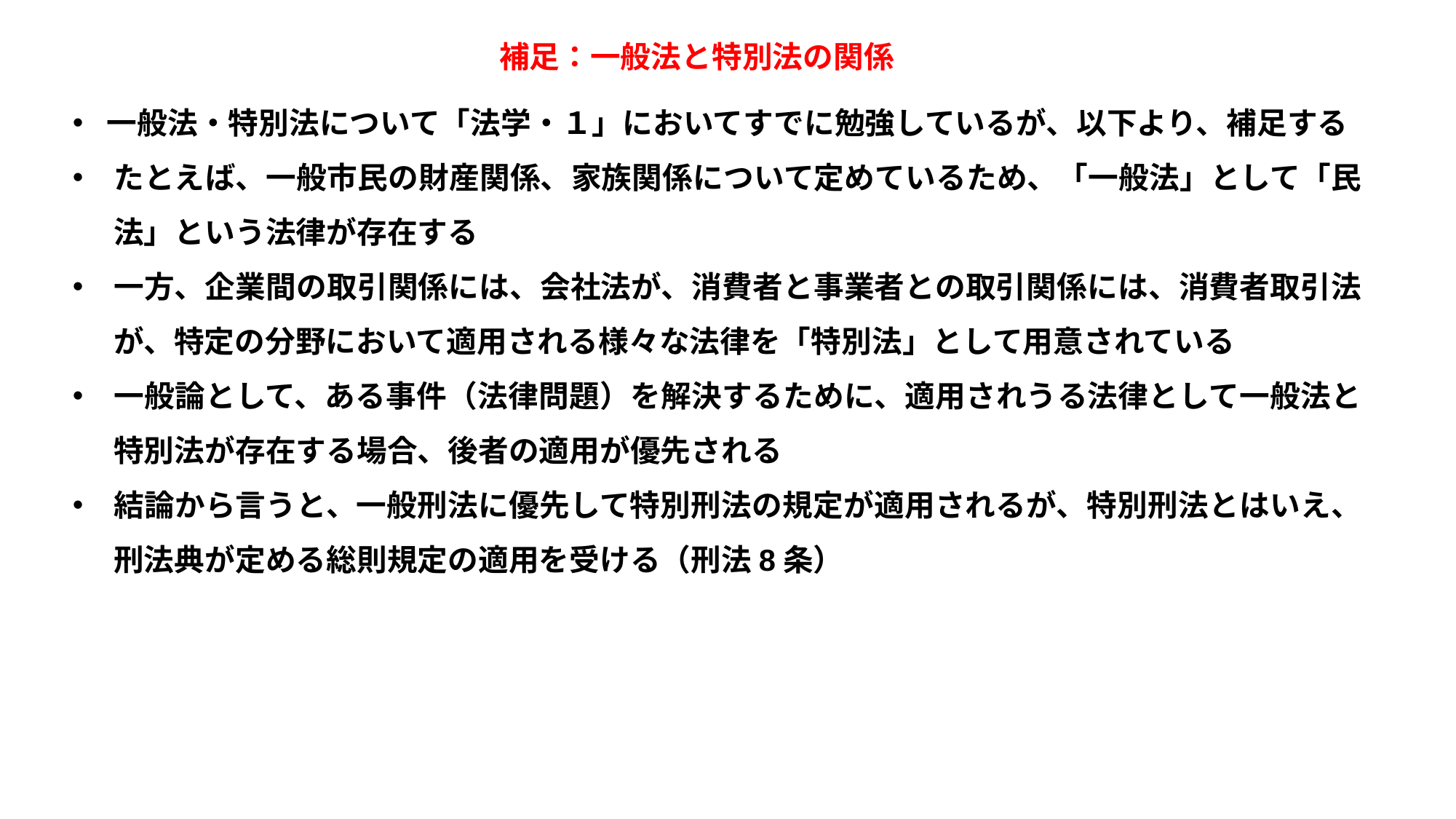

補足：一般法と特別法の関係
一般法・特別法について「法学・１」においてすでに勉強しているが、以下より、補足する
たとえば、一般市民の財産関係、家族関係について定めているため、「一般法」として「民法」という法律が存在する
一方、企業間の取引関係には、会社法が、消費者と事業者との取引関係には、消費者取引法が、特定の分野において適用される様々な法律を「特別法」として用意されている
一般論として、ある事件（法律問題）を解決するために、適用されうる法律として一般法と特別法が存在する場合、後者の適用が優先される
結論から言うと、一般刑法に優先して特別刑法の規定が適用されるが、特別刑法とはいえ、刑法典が定める総則規定の適用を受ける（刑法8条）